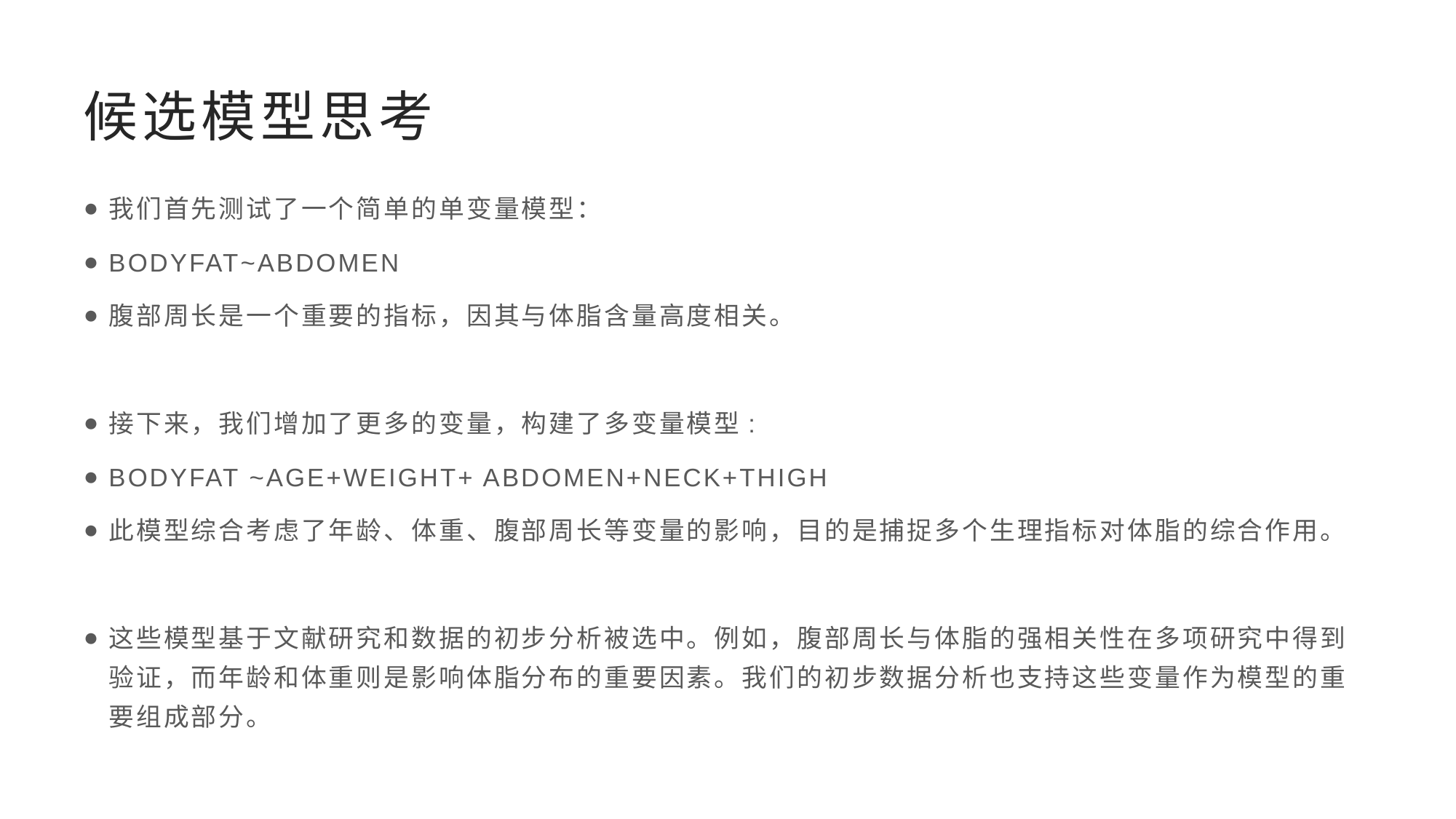

# 候选模型思考
我们首先测试了一个简单的单变量模型：
BODYFAT~ABDOMEN
腹部周长是一个重要的指标，因其与体脂含量高度相关。

接下来，我们增加了更多的变量，构建了多变量模型:
BODYFAT ~AGE+WEIGHT+ ABDOMEN+NECK+THIGH
此模型综合考虑了年龄、体重、腹部周长等变量的影响，目的是捕捉多个生理指标对体脂的综合作用。

这些模型基于文献研究和数据的初步分析被选中。例如，腹部周长与体脂的强相关性在多项研究中得到验证，而年龄和体重则是影响体脂分布的重要因素。我们的初步数据分析也支持这些变量作为模型的重要组成部分。